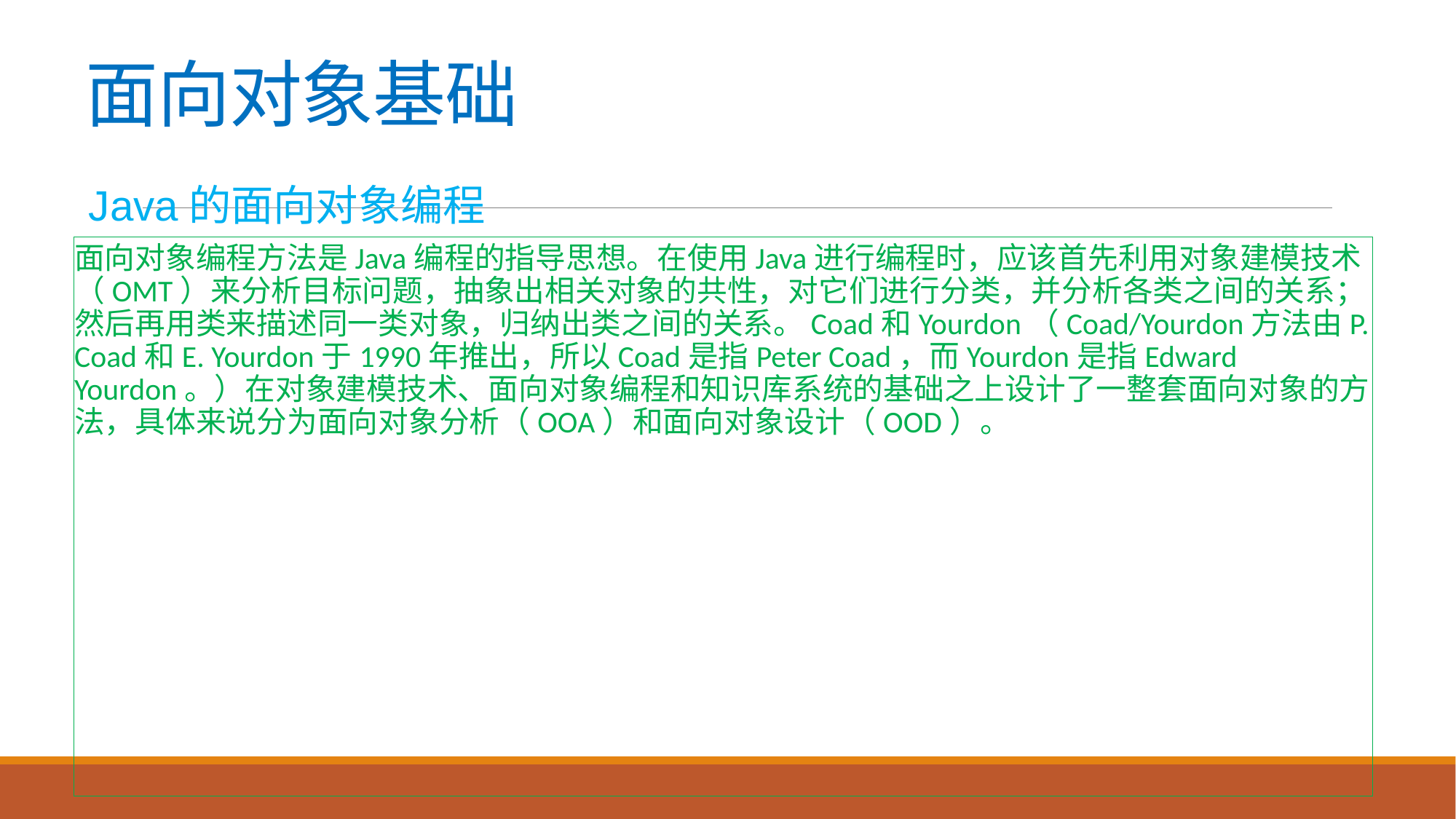

# 面向对象基础
Java的面向对象编程
面向对象编程方法是Java编程的指导思想。在使用Java进行编程时，应该首先利用对象建模技术（OMT）来分析目标问题，抽象出相关对象的共性，对它们进行分类，并分析各类之间的关系；然后再用类来描述同一类对象，归纳出类之间的关系。Coad和Yourdon（Coad/Yourdon方法由P. Coad和E. Yourdon于1990年推出，所以Coad是指Peter Coad，而Yourdon是指Edward Yourdon。）在对象建模技术、面向对象编程和知识库系统的基础之上设计了一整套面向对象的方法，具体来说分为面向对象分析（OOA）和面向对象设计（OOD）。